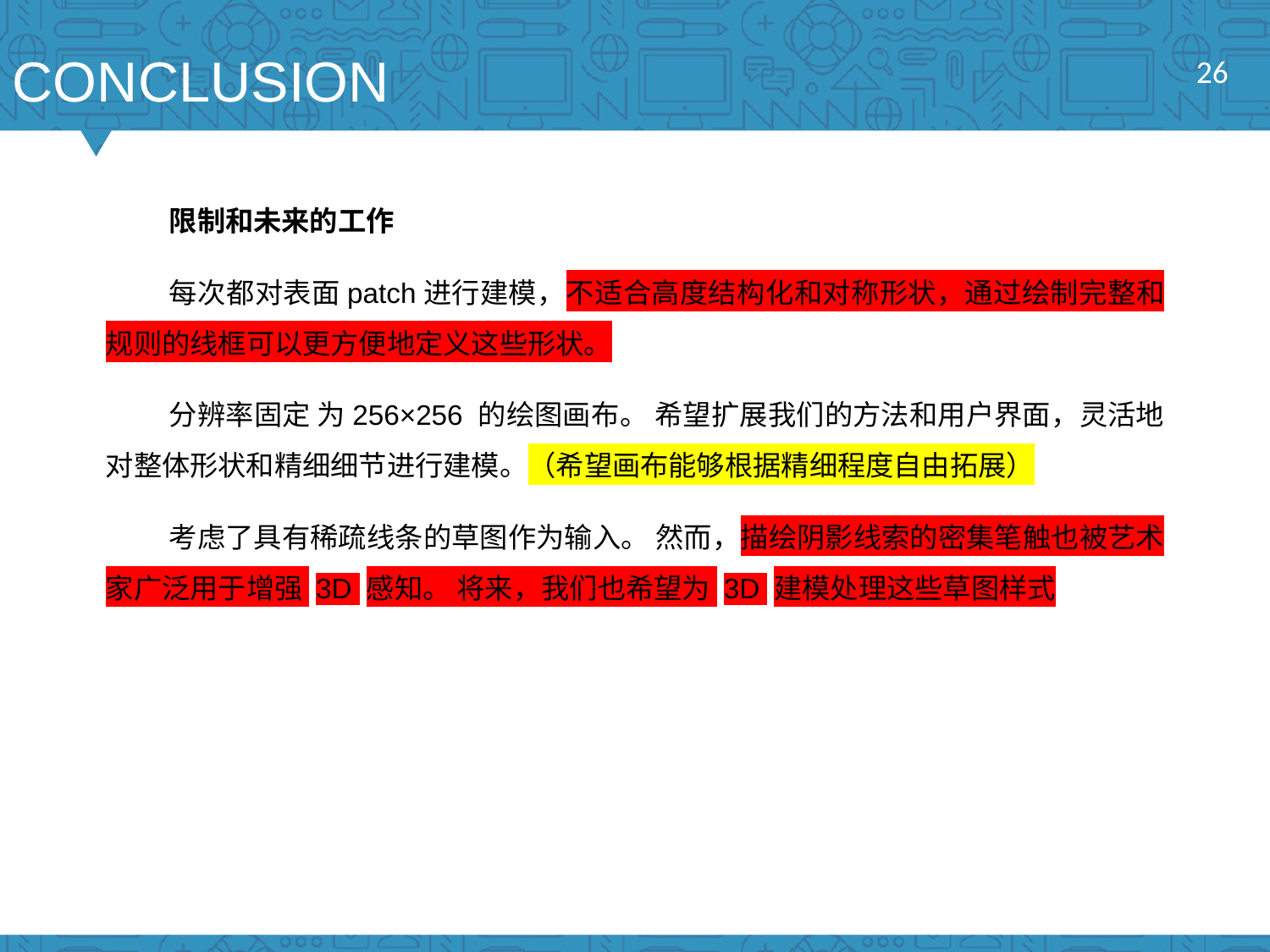

CONCLUSION
26
限制和未来的工作
每次都对表面patch进行建模，不适合高度结构化和对称形状，通过绘制完整和规则的线框可以更方便地定义这些形状。
分辨率固定 为256×256 的绘图画布。 希望扩展我们的方法和用户界面，灵活地对整体形状和精细细节进行建模。（希望画布能够根据精细程度自由拓展）
考虑了具有稀疏线条的草图作为输入。 然而，描绘阴影线索的密集笔触也被艺术家广泛用于增强 3D 感知。 将来，我们也希望为 3D 建模处理这些草图样式